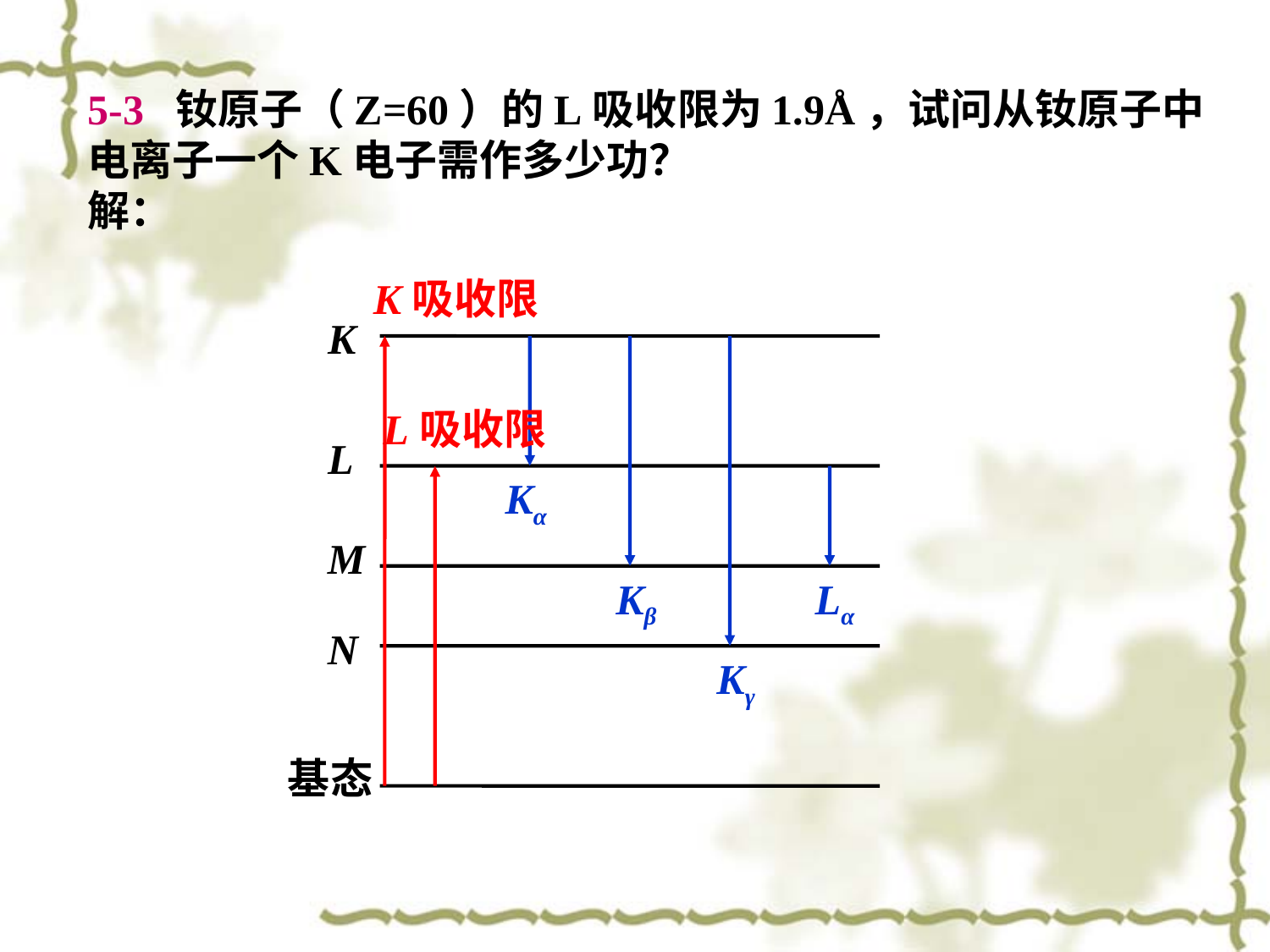

5-3  钕原子（Z=60）的L吸收限为1.9Å，试问从钕原子中电离子一个K电子需作多少功？
解：
K吸收限
K

L吸收限
L

Kα

M

Kβ
Lα
N

Kγ
基态